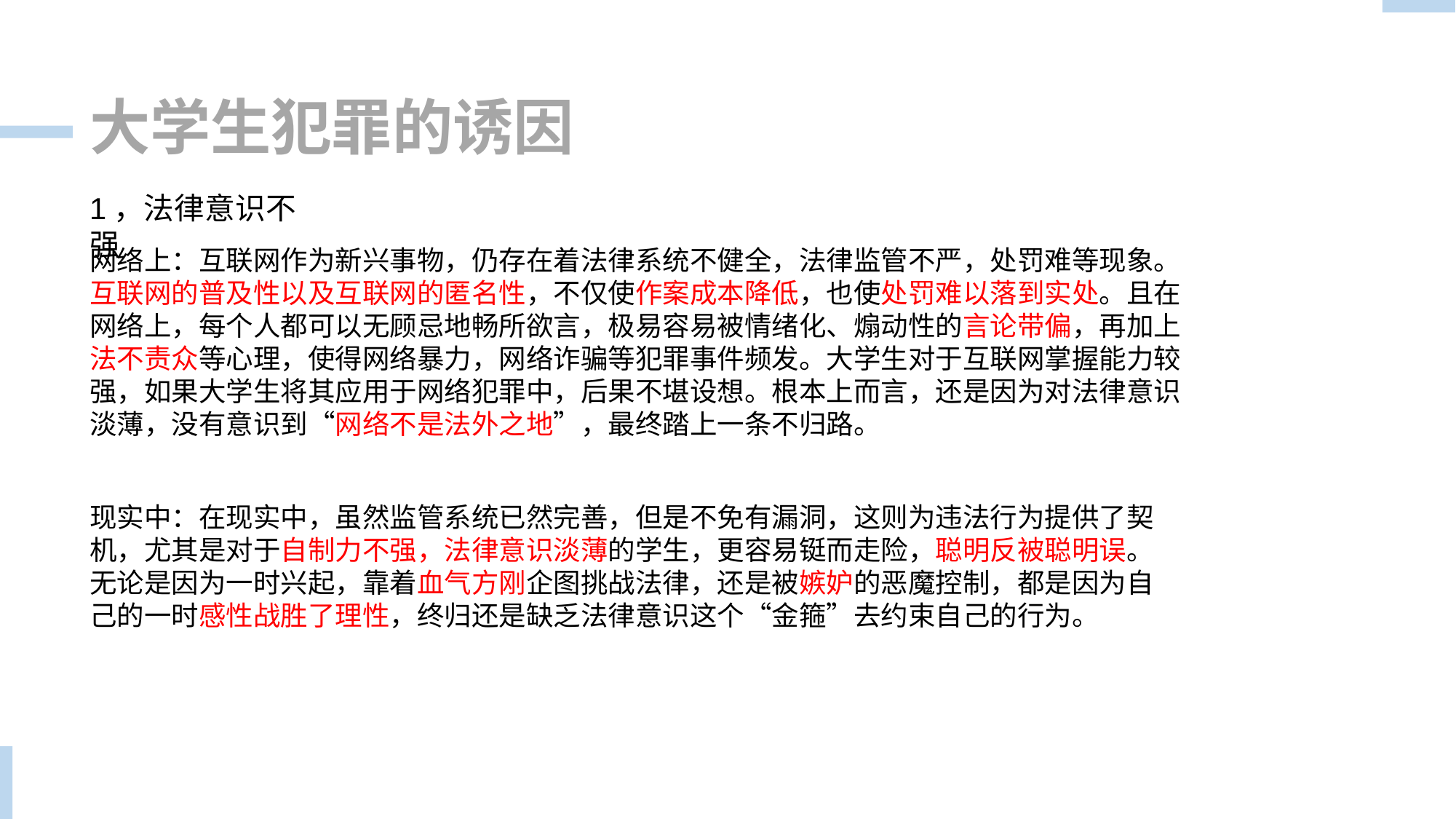

大学生犯罪的诱因
1，法律意识不强
网络上：互联网作为新兴事物，仍存在着法律系统不健全，法律监管不严，处罚难等现象。互联网的普及性以及互联网的匿名性，不仅使作案成本降低，也使处罚难以落到实处。且在网络上，每个人都可以无顾忌地畅所欲言，极易容易被情绪化、煽动性的言论带偏，再加上法不责众等心理，使得网络暴力，网络诈骗等犯罪事件频发。大学生对于互联网掌握能力较强，如果大学生将其应用于网络犯罪中，后果不堪设想。根本上而言，还是因为对法律意识淡薄，没有意识到“网络不是法外之地”，最终踏上一条不归路。

现实中：在现实中，虽然监管系统已然完善，但是不免有漏洞，这则为违法行为提供了契机，尤其是对于自制力不强，法律意识淡薄的学生，更容易铤而走险，聪明反被聪明误。无论是因为一时兴起，靠着血气方刚企图挑战法律，还是被嫉妒的恶魔控制，都是因为自己的一时感性战胜了理性，终归还是缺乏法律意识这个“金箍”去约束自己的行为。